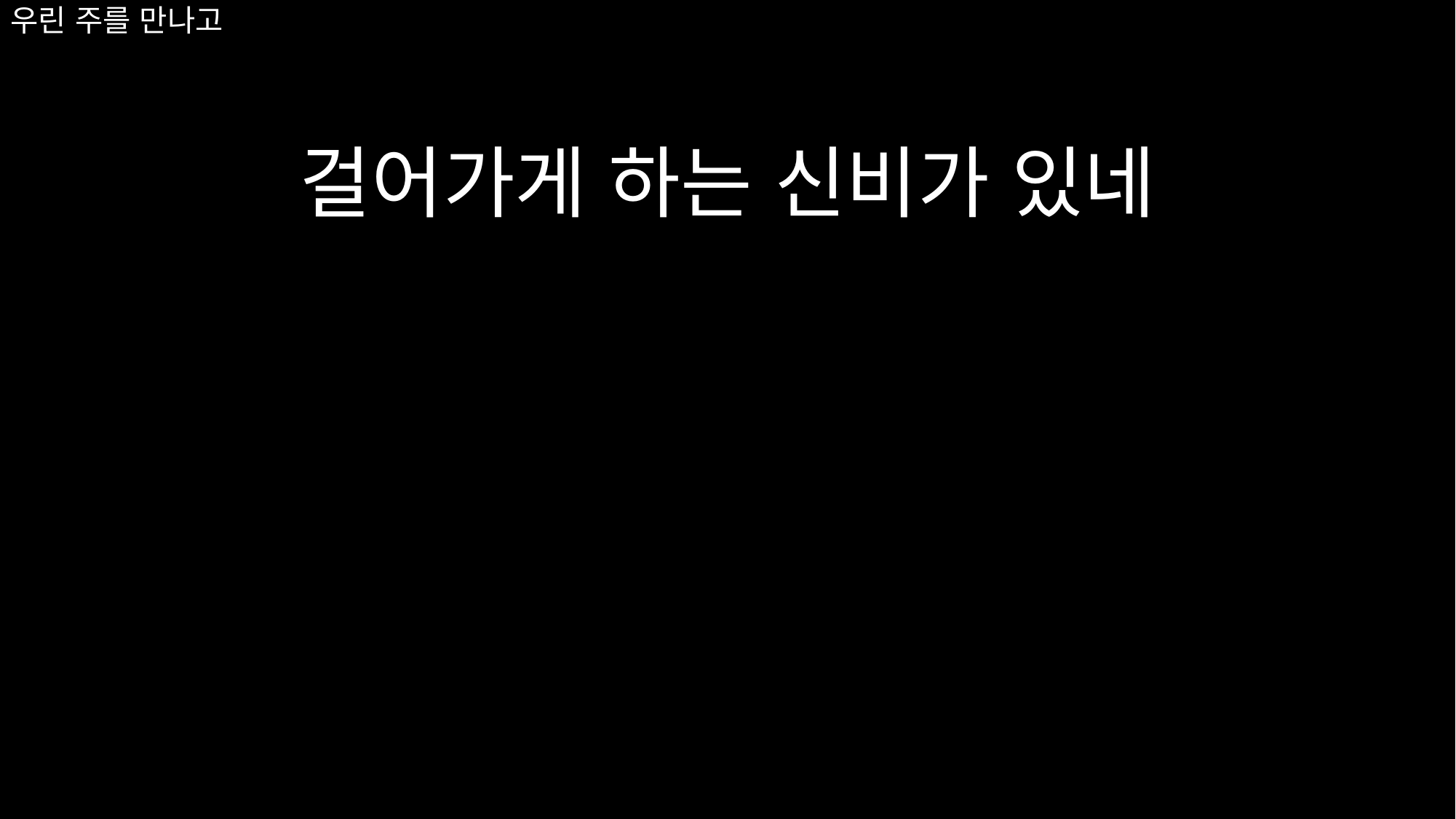

# 우린 주를 만나고
걸어가게 하는 신비가 있네